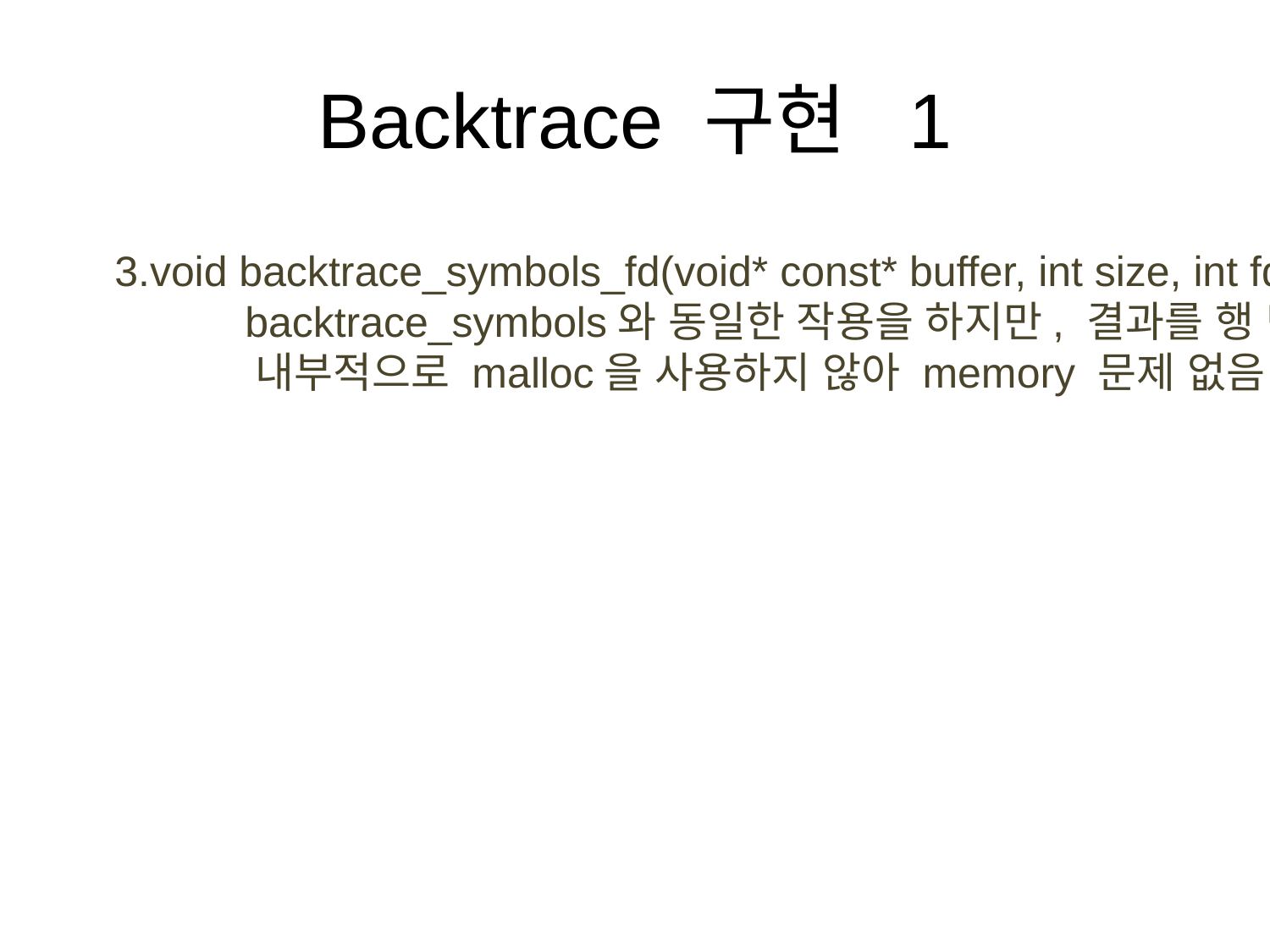

# Backtrace 구현  1
3.void backtrace_symbols_fd(void* const* buffer, int size, int fd)
           backtrace_symbols와 동일한 작용을 하지만, 결과를 행 단위로 file에 기록
           내부적으로 malloc을 사용하지 않아 memory 문제 없음